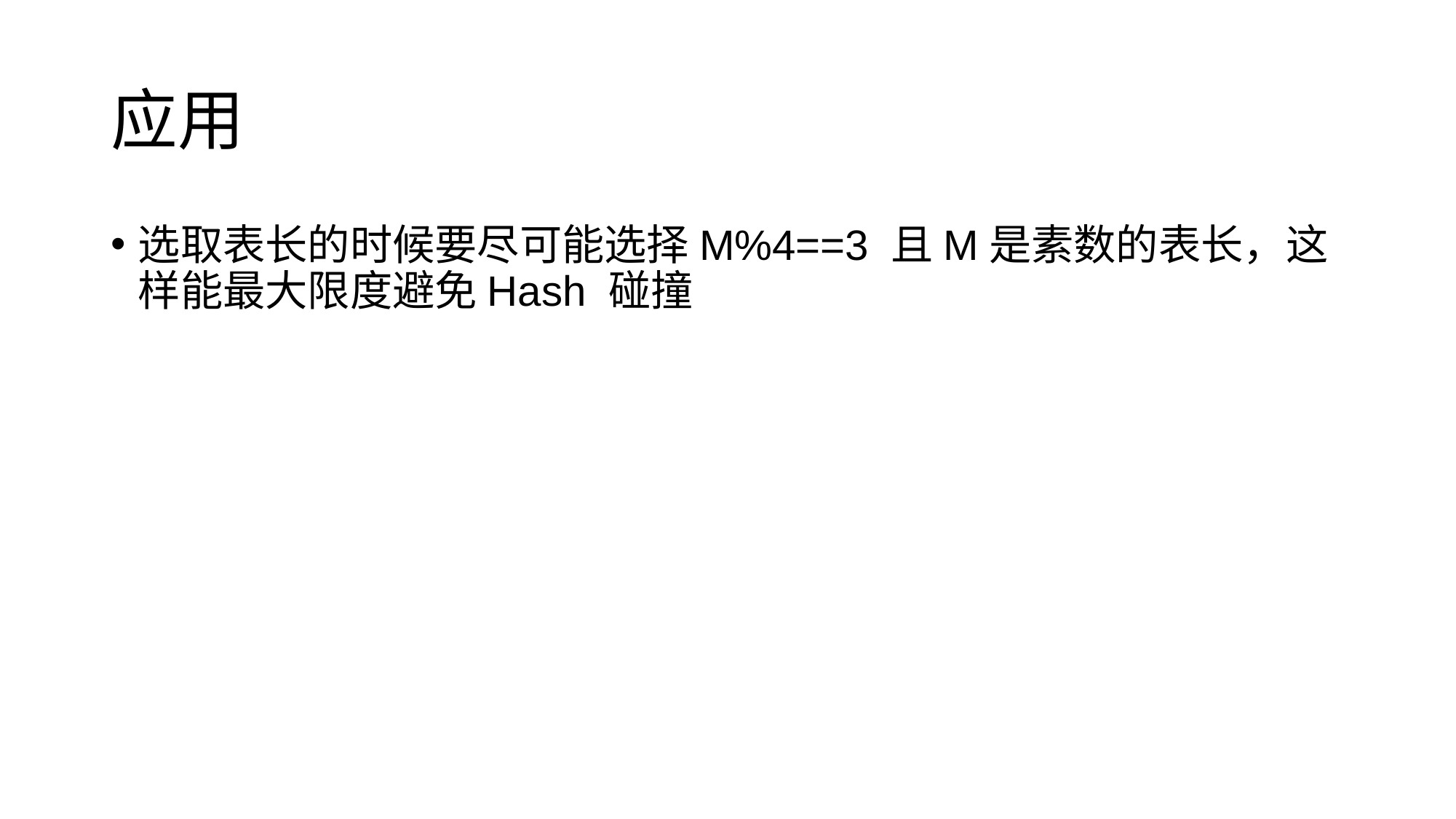

# 应用
选取表长的时候要尽可能选择M%4==3 且M是素数的表长，这样能最大限度避免Hash 碰撞